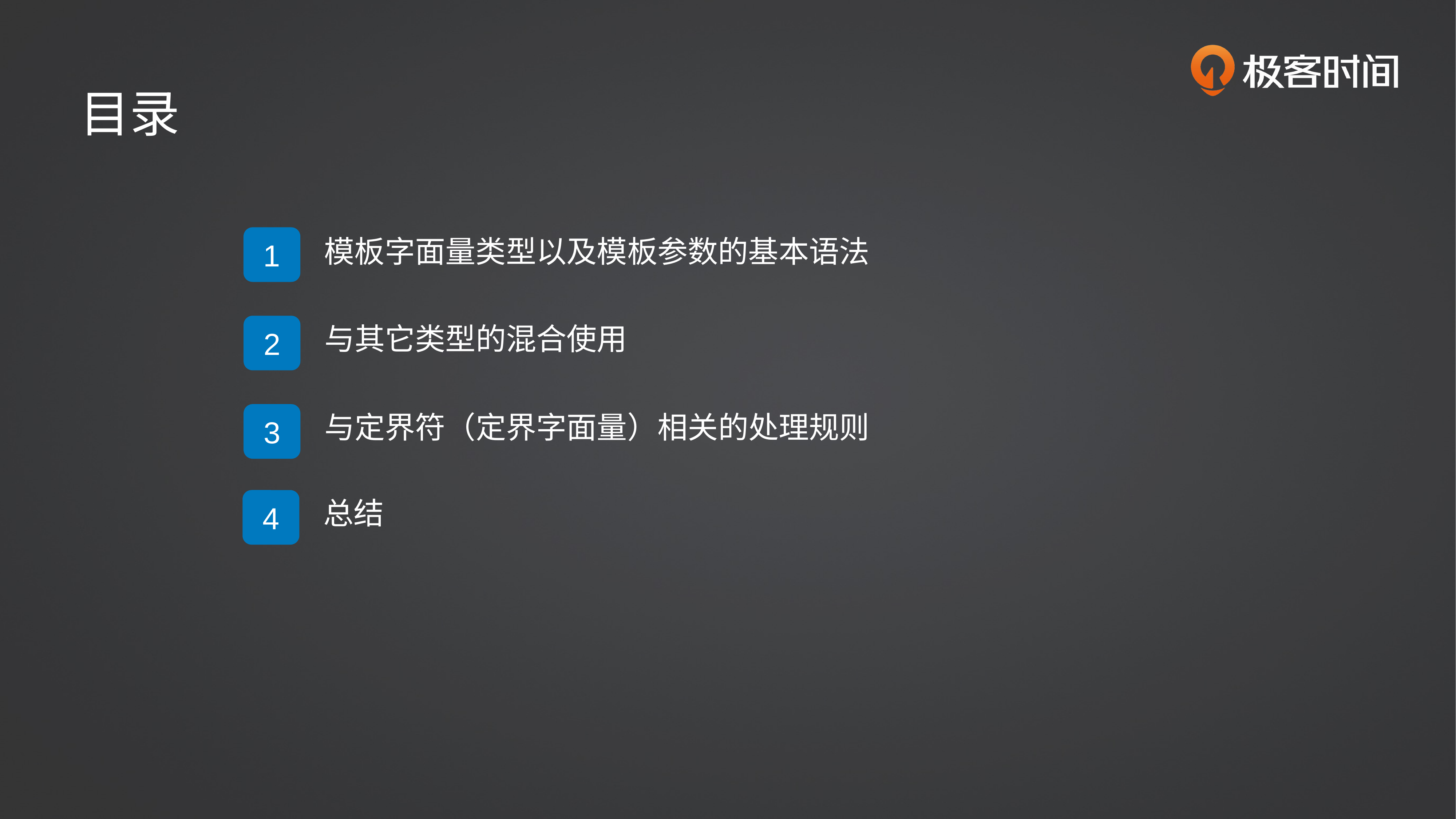

目录

1
模板字面量类型以及模板参数的基本语法

2
与其它类型的混合使用

3
与定界符（定界字面量）相关的处理规则

4
总结